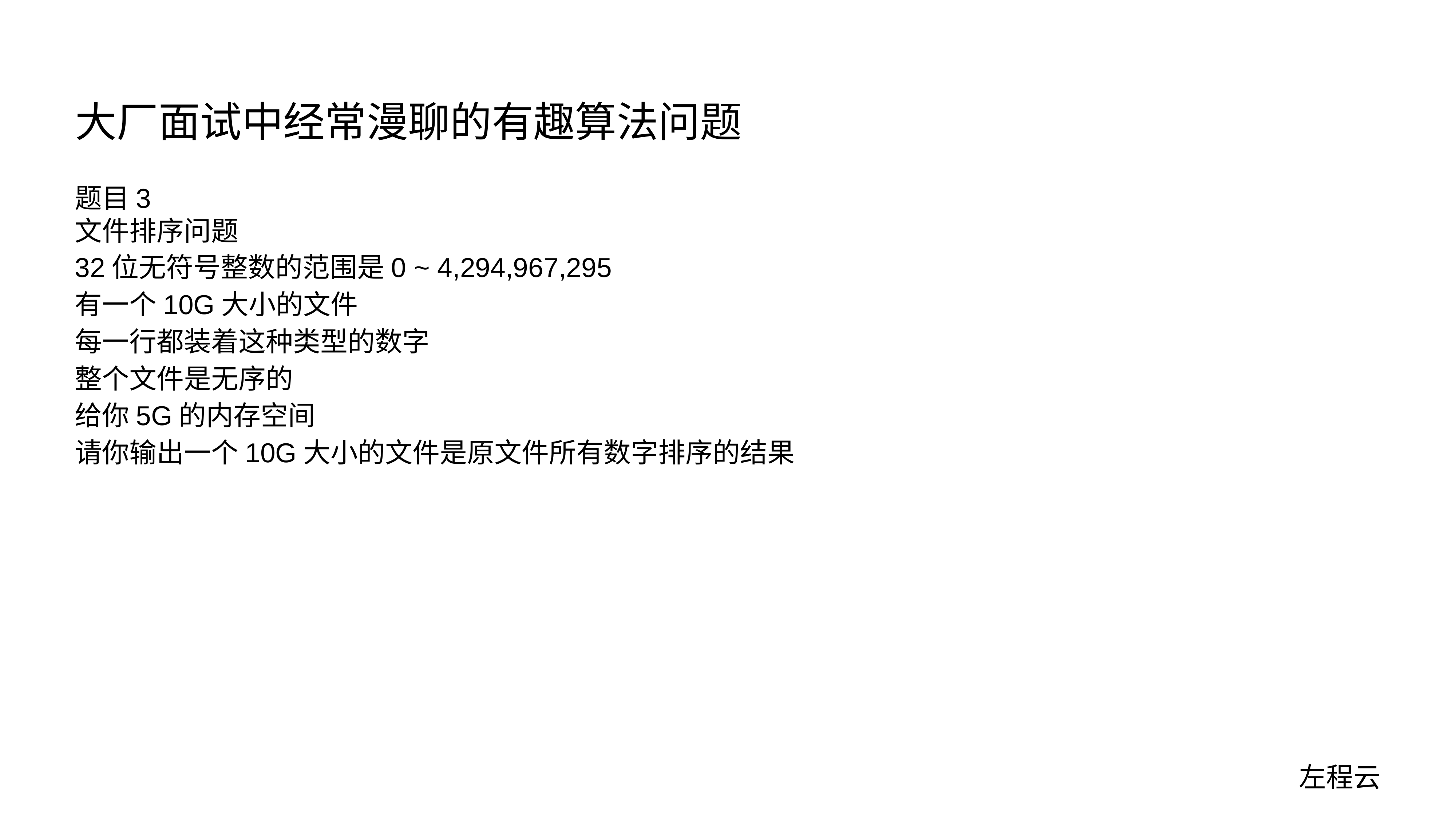

# 大厂面试中经常漫聊的有趣算法问题
题目3
文件排序问题
32位无符号整数的范围是0 ~ 4,294,967,295
有一个10G大小的文件
每一行都装着这种类型的数字
整个文件是无序的
给你5G的内存空间
请你输出一个10G大小的文件是原文件所有数字排序的结果
左程云